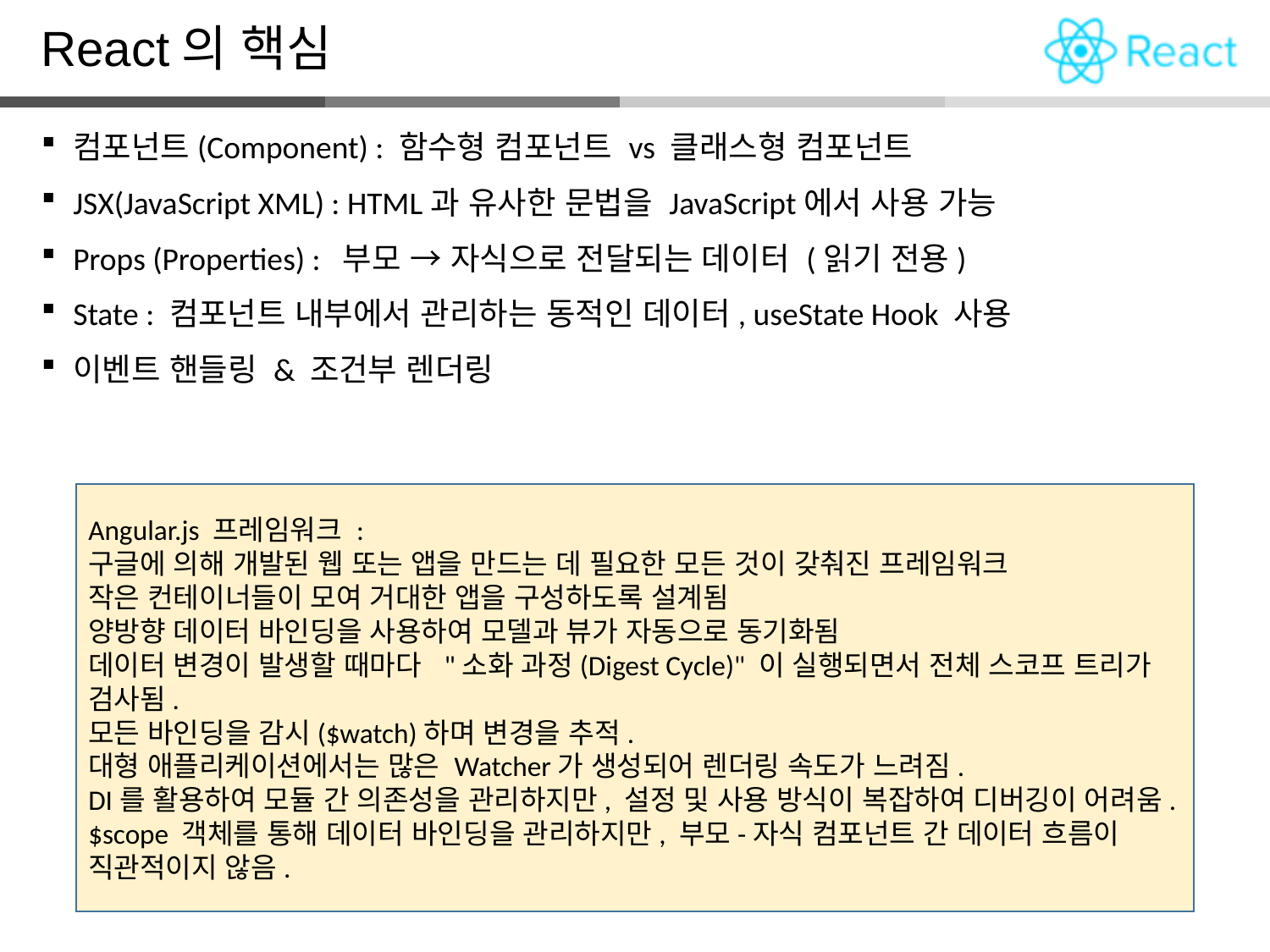

React의 핵심
컴포넌트(Component) : 함수형 컴포넌트 vs 클래스형 컴포넌트
JSX(JavaScript XML) : HTML과 유사한 문법을 JavaScript에서 사용 가능
Props (Properties) :  부모 → 자식으로 전달되는 데이터 (읽기 전용)
State : 컴포넌트 내부에서 관리하는 동적인 데이터, useState Hook 사용
이벤트 핸들링 & 조건부 렌더링

Angular.js 프레임워크 :
구글에 의해 개발된 웹 또는 앱을 만드는 데 필요한 모든 것이 갖춰진 프레임워크
작은 컨테이너들이 모여 거대한 앱을 구성하도록 설계됨
양방향 데이터 바인딩을 사용하여 모델과 뷰가 자동으로 동기화됨
데이터 변경이 발생할 때마다  "소화 과정(Digest Cycle)" 이 실행되면서 전체 스코프 트리가 검사됨.
모든 바인딩을 감시($watch)하며 변경을 추적.
대형 애플리케이션에서는 많은 Watcher가 생성되어 렌더링 속도가 느려짐.
DI를 활용하여 모듈 간 의존성을 관리하지만, 설정 및 사용 방식이 복잡하여 디버깅이 어려움.
$scope 객체를 통해 데이터 바인딩을 관리하지만, 부모-자식 컴포넌트 간 데이터 흐름이 직관적이지 않음.